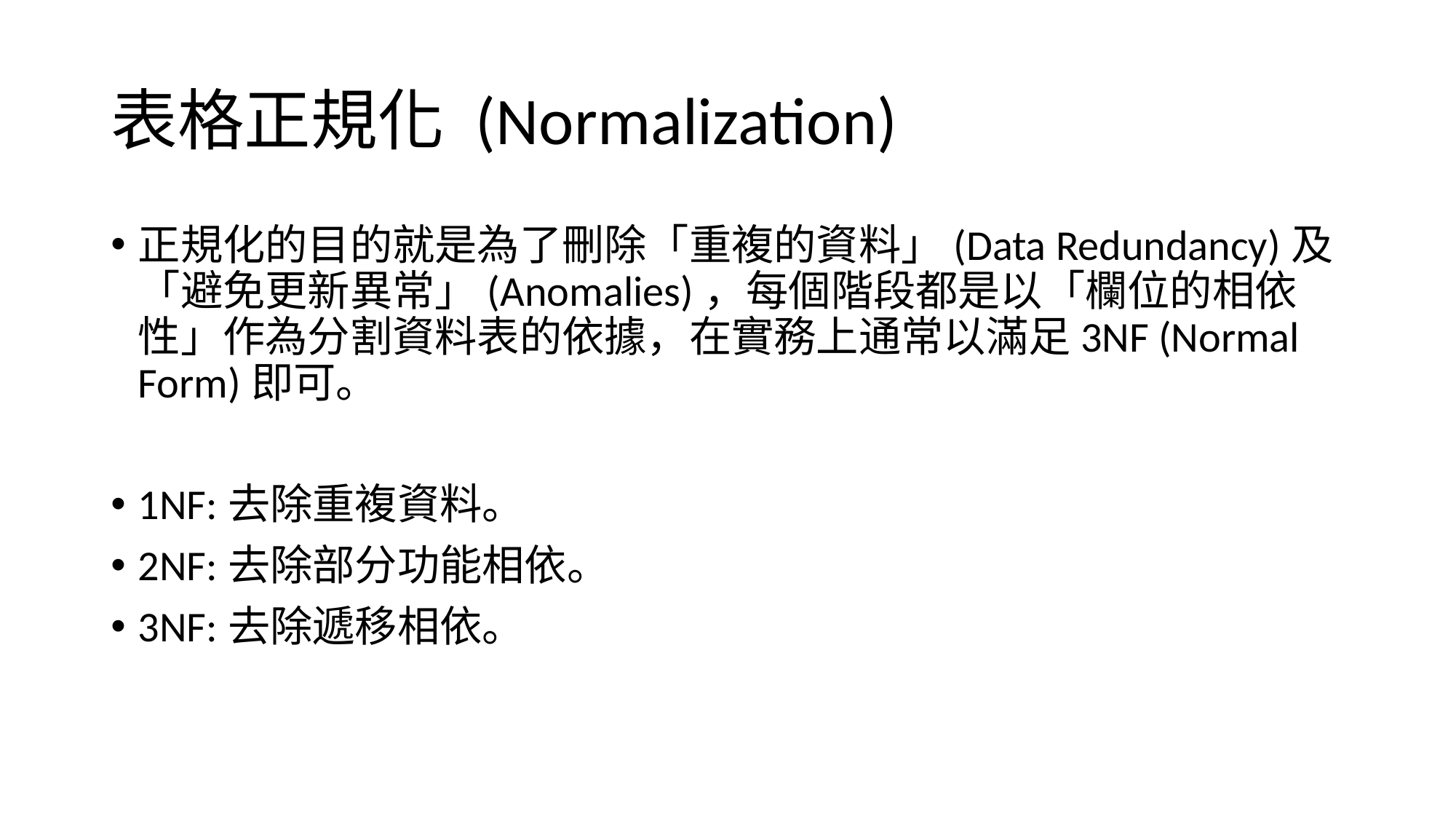

# 表格正規化 (Normalization)
正規化的目的就是為了刪除「重複的資料」(Data Redundancy)及「避免更新異常」(Anomalies)，每個階段都是以「欄位的相依性」作為分割資料表的依據，在實務上通常以滿足3NF (Normal Form)即可。

1NF:去除重複資料。
2NF:去除部分功能相依。
3NF:去除遞移相依。